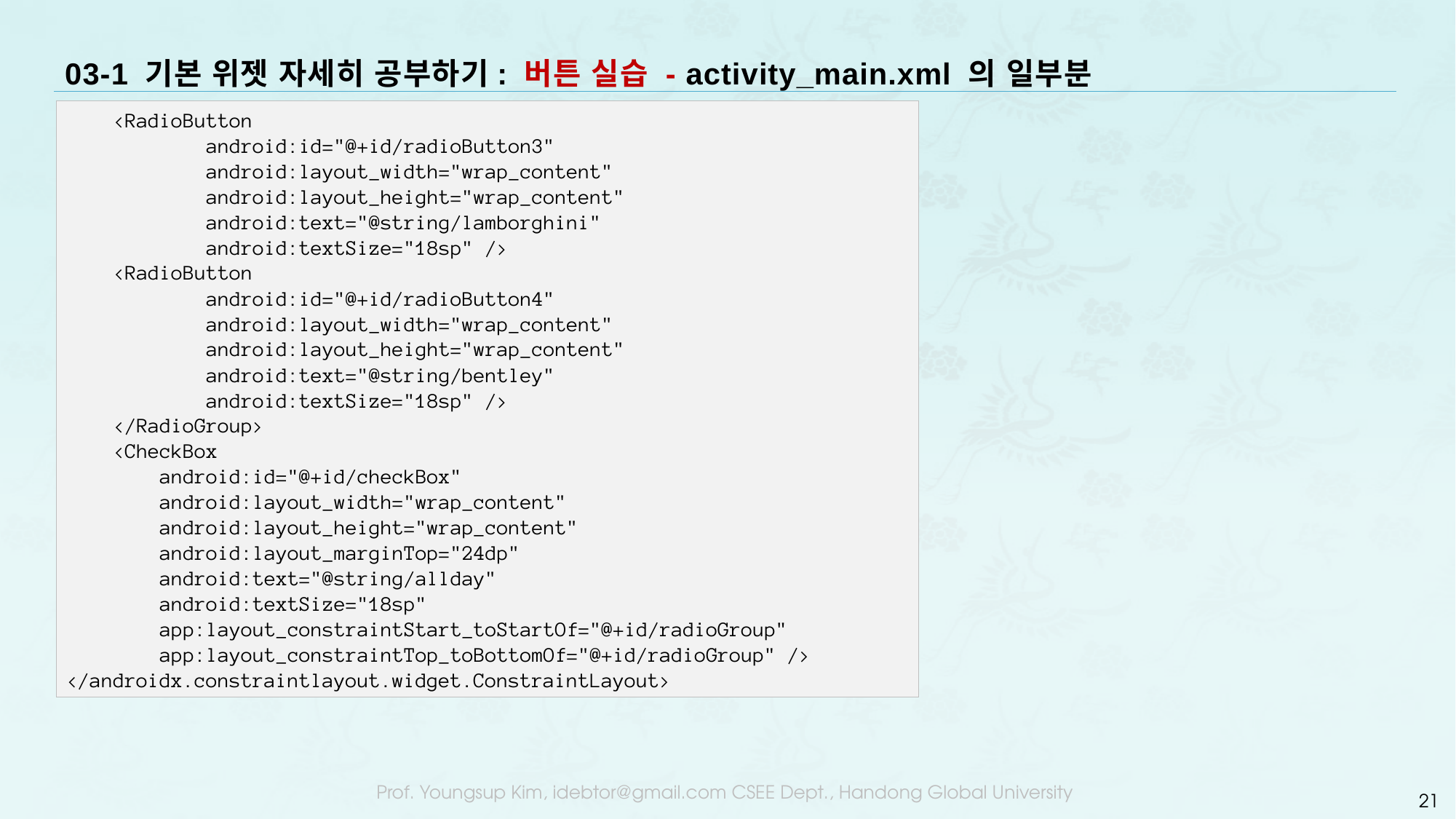

# 03-1 기본 위젯 자세히 공부하기: 버튼 실습 - activity_main.xml 의 일부분

    <RadioButton
            android:id="@+id/radioButton3"
            android:layout_width="wrap_content"
            android:layout_height="wrap_content"
            android:text="@string/lamborghini"
            android:textSize="18sp" />
    <RadioButton
            android:id="@+id/radioButton4"
            android:layout_width="wrap_content"
            android:layout_height="wrap_content"
            android:text="@string/bentley"
            android:textSize="18sp" />
    </RadioGroup>
    <CheckBox
        android:id="@+id/checkBox"
        android:layout_width="wrap_content"
        android:layout_height="wrap_content"
        android:layout_marginTop="24dp"
        android:text="@string/allday"
        android:textSize="18sp"
        app:layout_constraintStart_toStartOf="@+id/radioGroup"
        app:layout_constraintTop_toBottomOf="@+id/radioGroup" />
</androidx.constraintlayout.widget.ConstraintLayout>
21